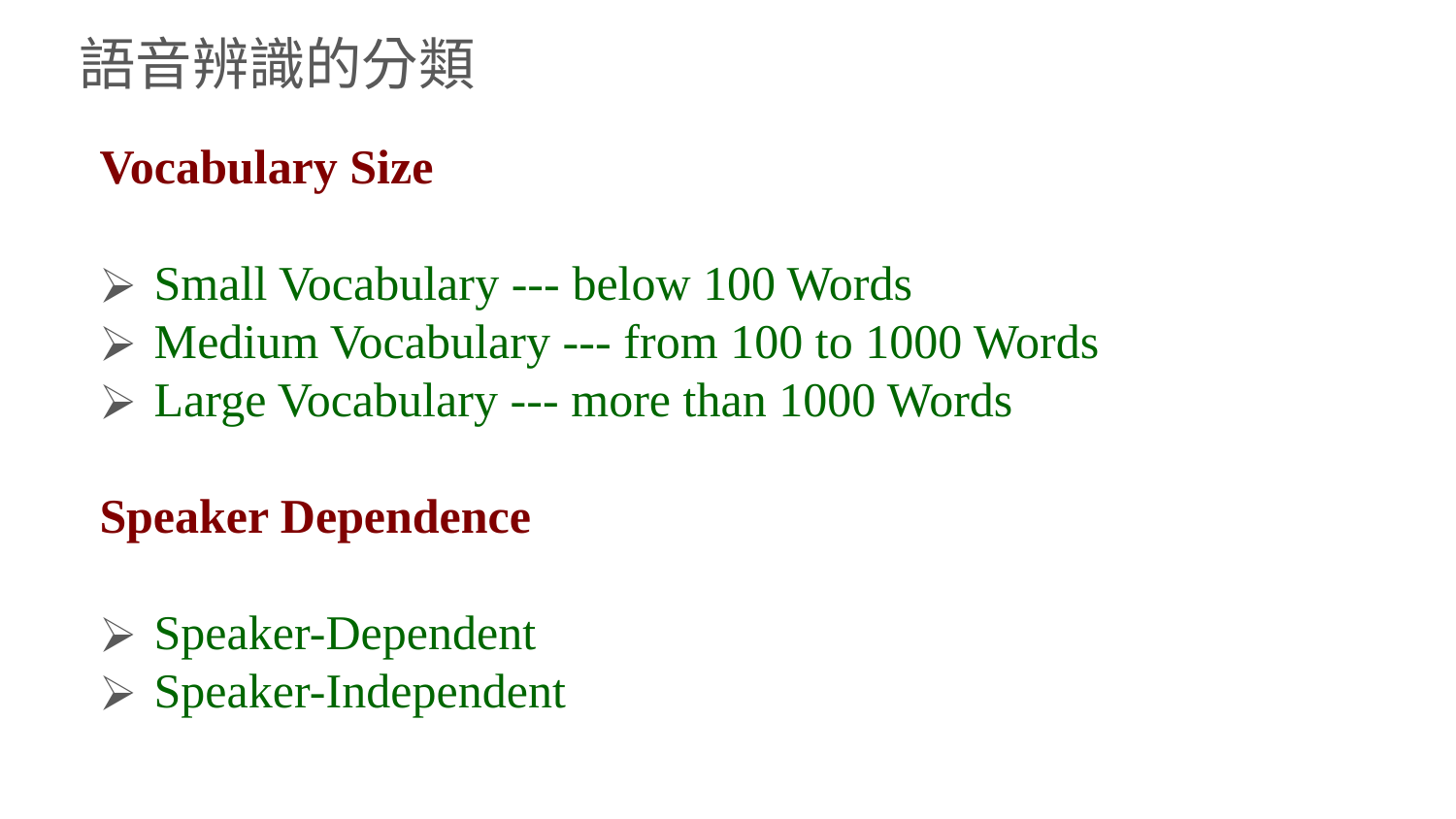

# 語音辨識的分類
Vocabulary Size

Small Vocabulary --- below 100 Words
Medium Vocabulary --- from 100 to 1000 Words
Large Vocabulary --- more than 1000 Words

Speaker Dependence

Speaker-Dependent
Speaker-Independent